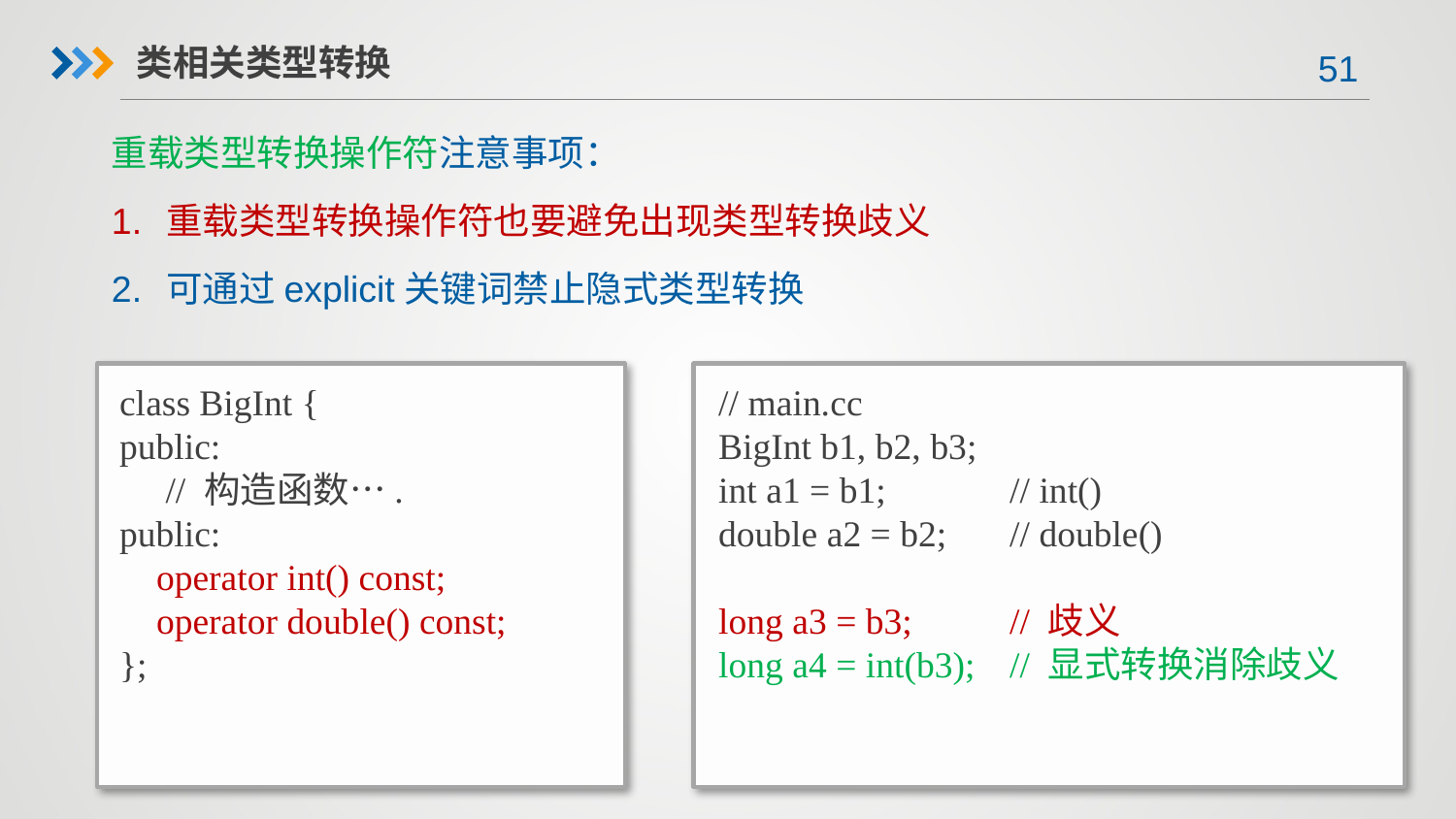

类相关类型转换
重载类型转换操作符注意事项：
重载类型转换操作符也要避免出现类型转换歧义
可通过explicit关键词禁止隐式类型转换

class BigInt {
public:
     // 构造函数….
public:
    operator int() const;
    operator double() const;
};

// main.cc
BigInt b1, b2, b3;
int a1 = b1;	// int()
double a2 = b2;	// double()

long a3 = b3;	// 歧义
long a4 = int(b3);	// 显式转换消除歧义